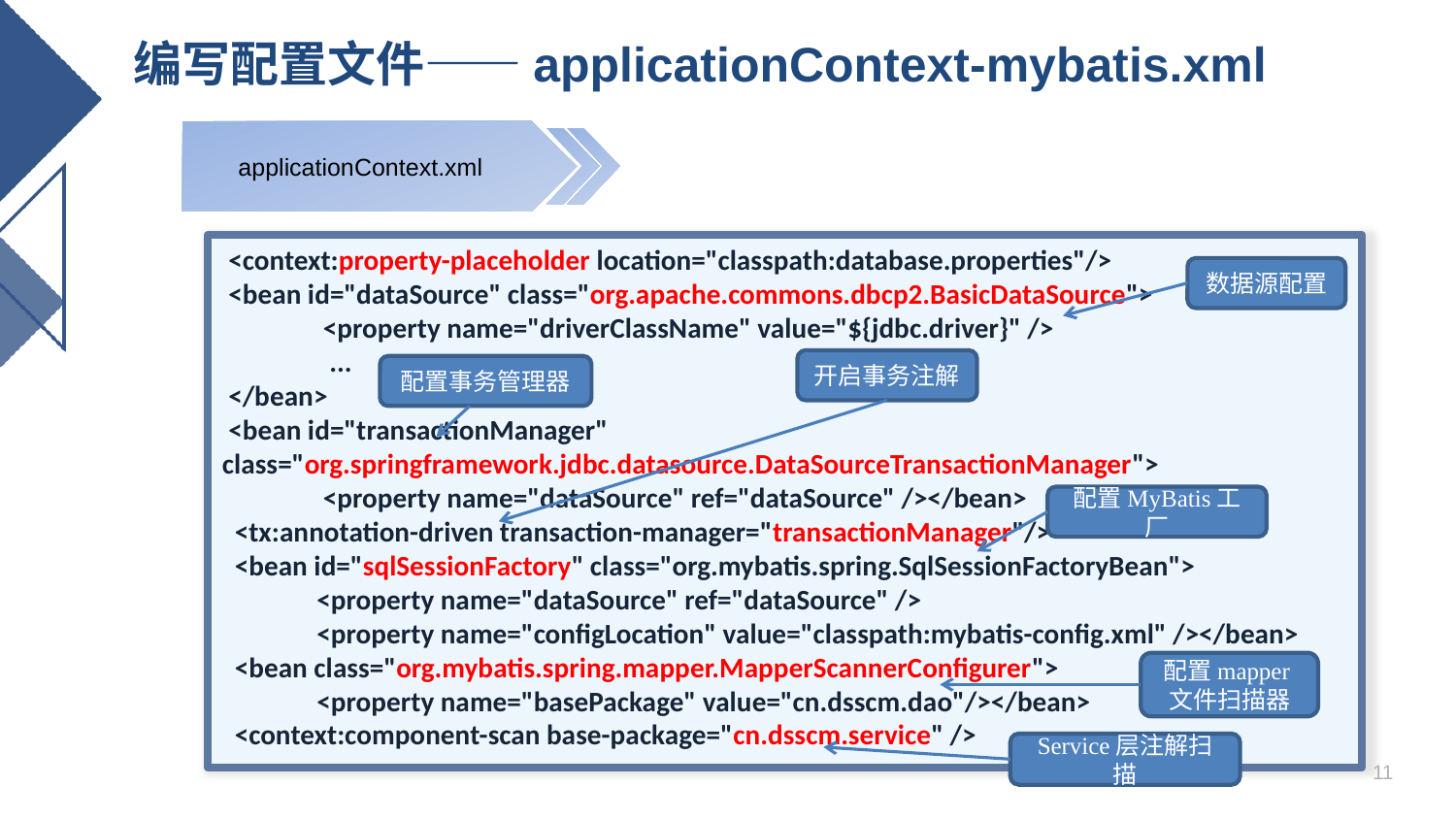

# 编写配置文件——applicationContext-mybatis.xml

applicationContext.xml
 <context:property-placeholder location="classpath:database.properties"/>
 <bean id="dataSource" class="org.apache.commons.dbcp2.BasicDataSource">
                <property name="driverClassName" value="${jdbc.driver}" />
                 ...
 </bean>
 <bean id="transactionManager" class="org.springframework.jdbc.datasource.DataSourceTransactionManager">
                <property name="dataSource" ref="dataSource" /></bean>
  <tx:annotation-driven transaction-manager="transactionManager"/>
  <bean id="sqlSessionFactory" class="org.mybatis.spring.SqlSessionFactoryBean">
               <property name="dataSource" ref="dataSource" />
               <property name="configLocation" value="classpath:mybatis-config.xml" /></bean>
  <bean class="org.mybatis.spring.mapper.MapperScannerConfigurer">
               <property name="basePackage" value="cn.dsscm.dao"/></bean>
  <context:component-scan base-package="cn.dsscm.service" />
数据源配置
开启事务注解
配置事务管理器
配置MyBatis工厂
配置mapper文件扫描器
Service层注解扫描
11